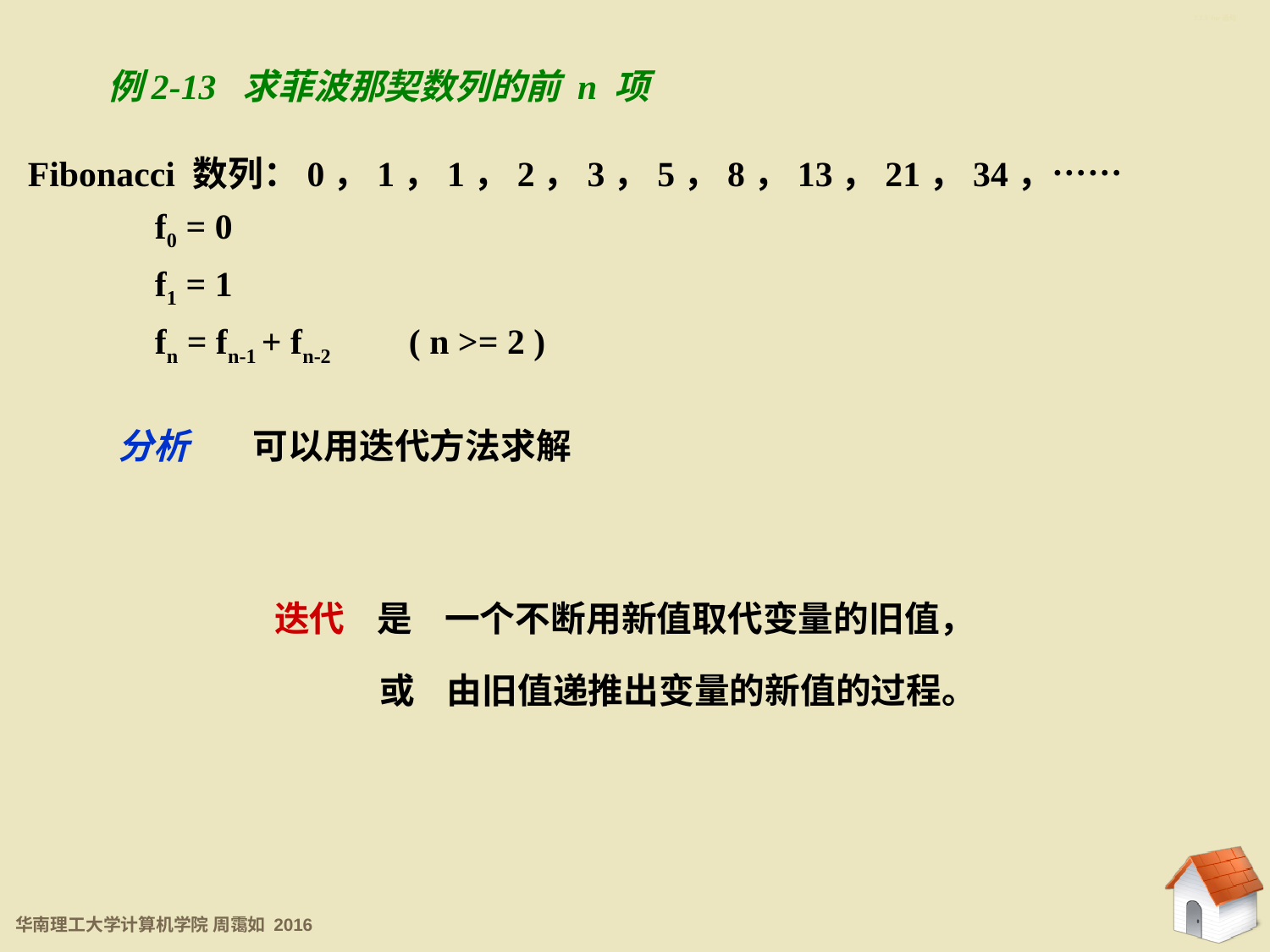

2.2.3  for语句
例2-13  求菲波那契数列的前 n 项
Fibonacci 数列：0，1，1，2，3，5，8，13，21，34，……
	f0 = 0
	f1 = 1
	fn = fn-1 + fn-2	( n >= 2 )
分析        可以用迭代方法求解
迭代    是    一个不断用新值取代变量的旧值，
            或    由旧值递推出变量的新值的过程。